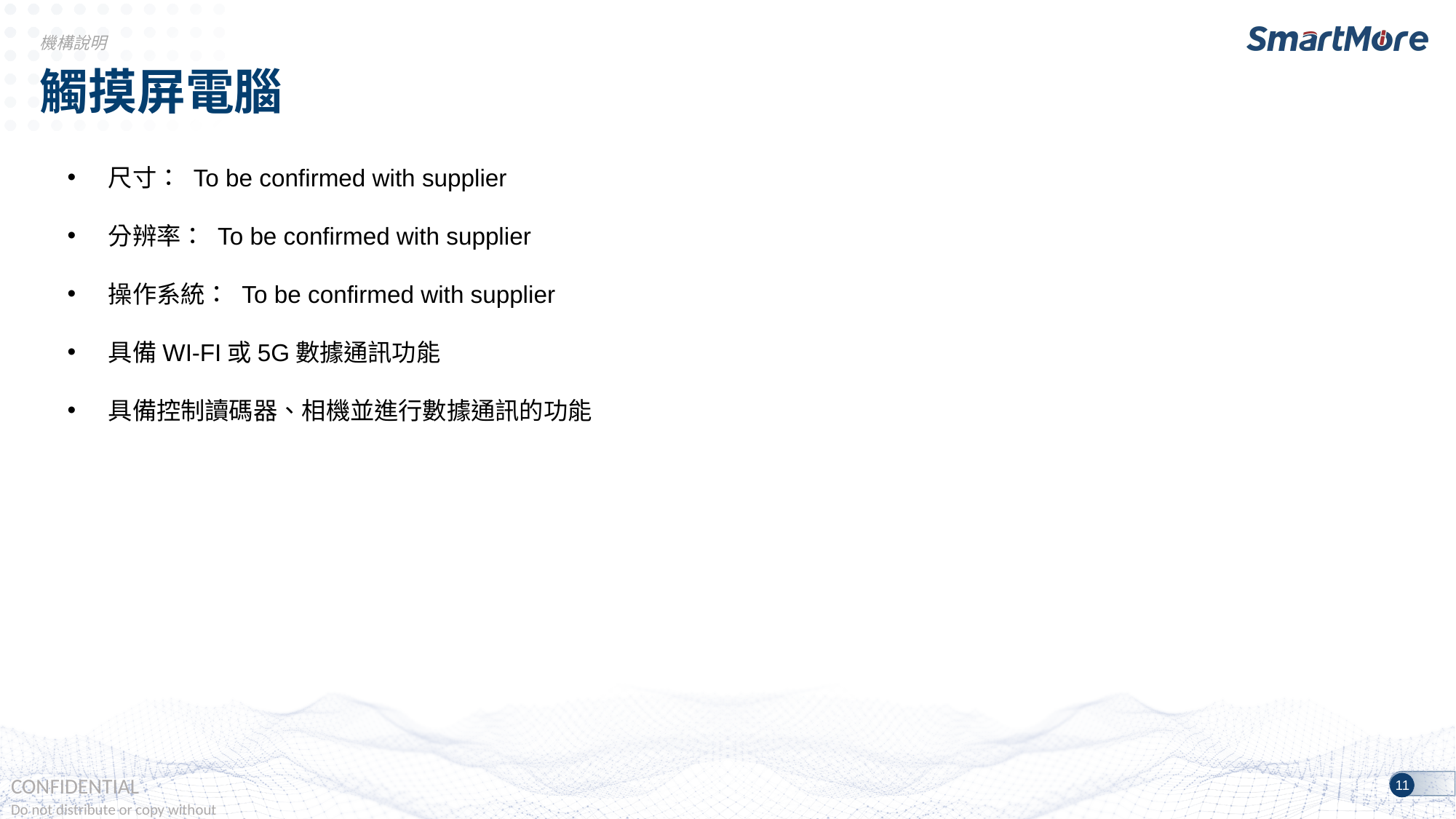

機構說明
觸摸屏電腦
尺寸： To be confirmed with supplier
分辨率： To be confirmed with supplier
操作系統： To be confirmed with supplier
具備WI-FI或5G數據通訊功能
具備控制讀碼器、相機並進行數據通訊的功能